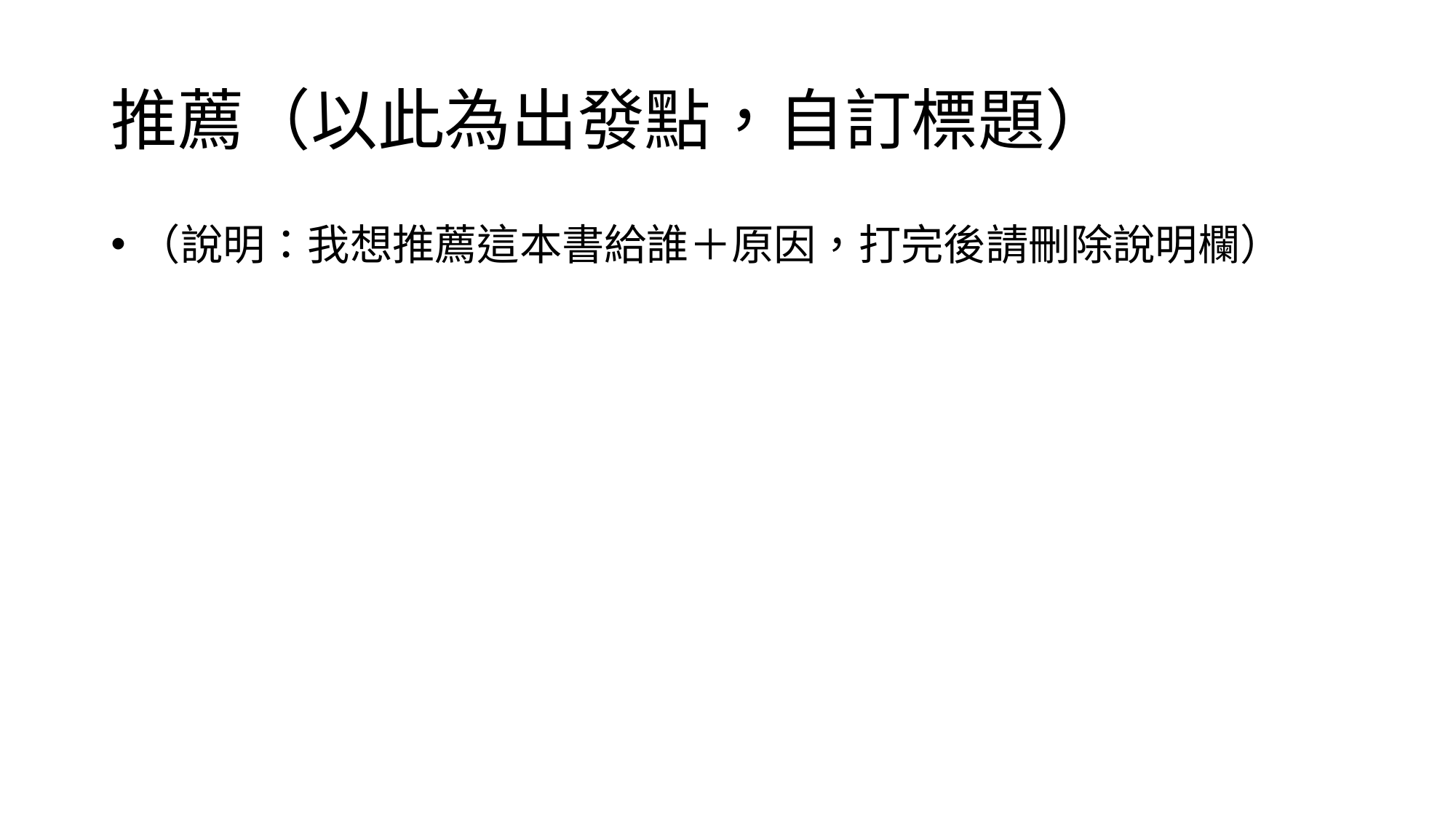

# 推薦（以此為出發點，自訂標題）
（說明：我想推薦這本書給誰＋原因，打完後請刪除說明欄）